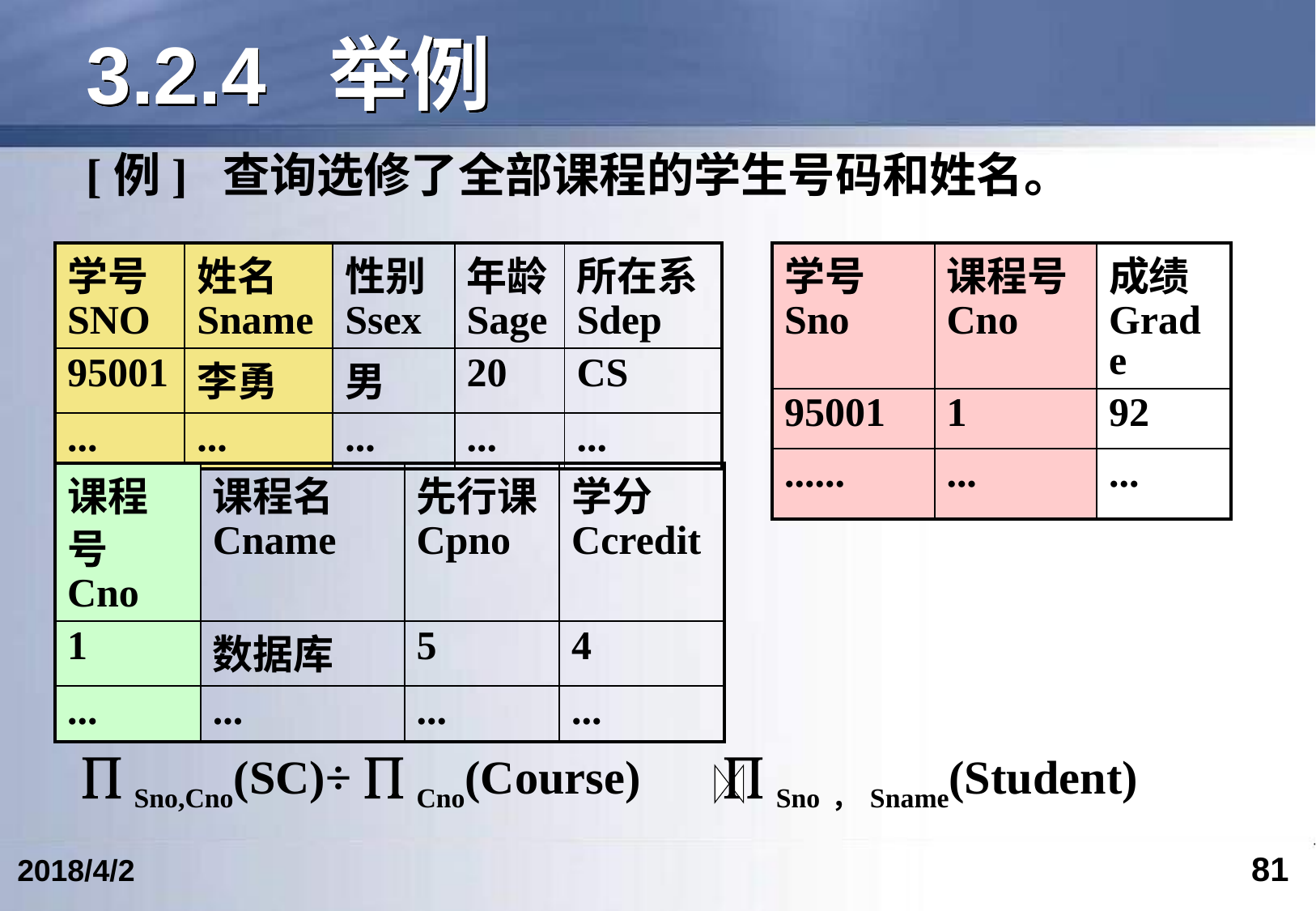

# 3.2.4	举例
[例]  查询选修了全部课程的学生号码和姓名。
| 学号SNO | 姓名Sname | 性别Ssex | 年龄Sage | 所在系Sdep |
| --- | --- | --- | --- | --- |
| 95001 | 李勇 | 男 | 20 | CS |
| ... | ... | ... | ... | ... |
| 学号Sno | 课程号Cno | 成绩Grade |
| --- | --- | --- |
| 95001 | 1 | 92 |
| ...... | ... | ... |
| 课程号Cno | 课程名Cname | 先行课Cpno | 学分Ccredit |
| --- | --- | --- | --- |
| 1 | 数据库 | 5 | 4 |
| ... | ... | ... | ... |

∏ Sno,Cno(SC)÷ ∏ Cno(Course)       ∏ Sno，Sname(Student)
81
2018/4/2